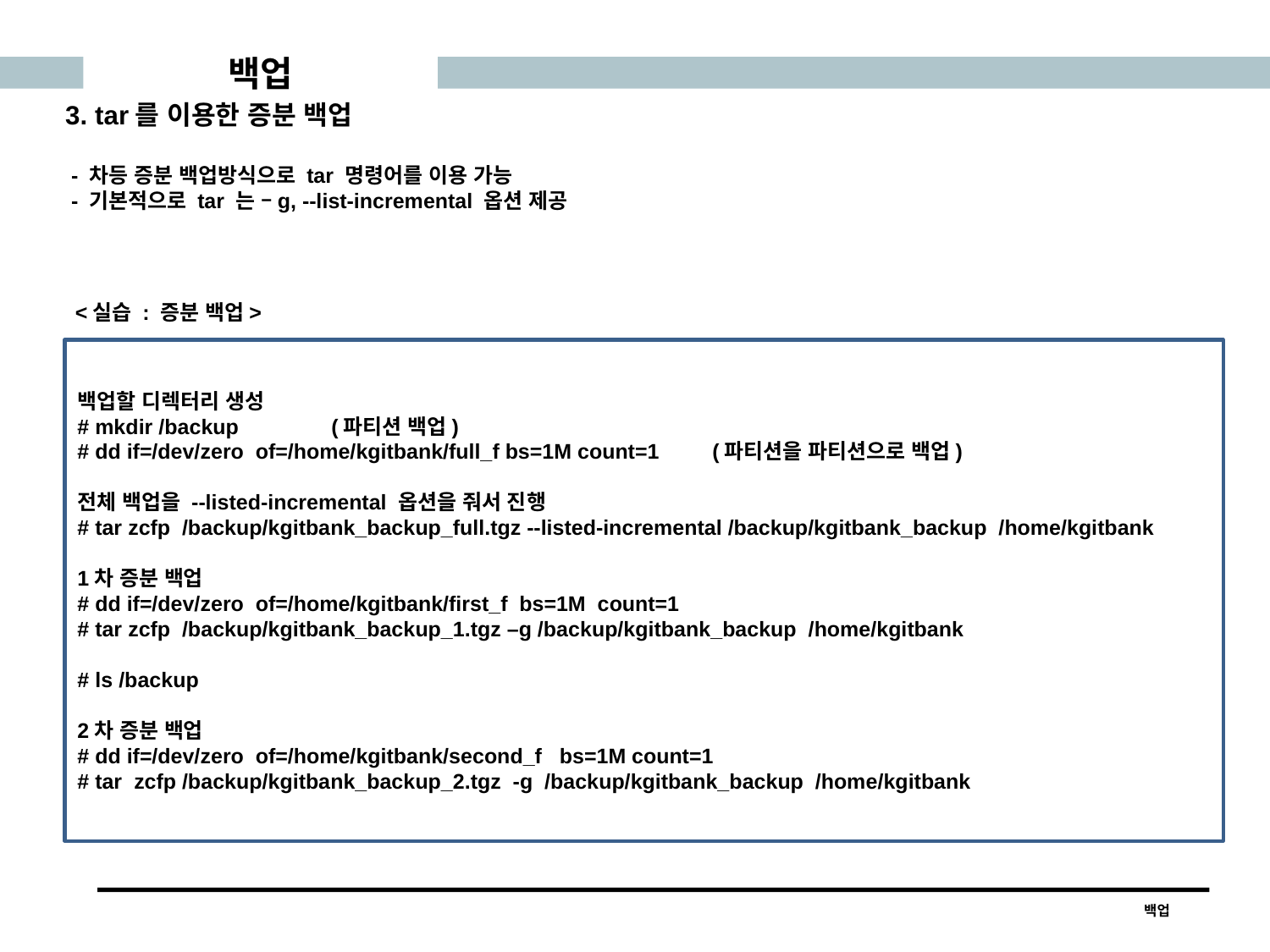

백업

3. tar를 이용한 증분 백업

 - 차등 증분 백업방식으로 tar 명령어를 이용 가능
 - 기본적으로 tar 는 –g, --list-incremental 옵션 제공
<실습 : 증분 백업>
백업할 디렉터리 생성
# mkdir /backup	(파티션 백업)
# dd if=/dev/zero  of=/home/kgitbank/full_f bs=1M count=1	(파티션을 파티션으로 백업)

전체 백업을 --listed-incremental 옵션을 줘서 진행
# tar zcfp  /backup/kgitbank_backup_full.tgz --listed-incremental /backup/kgitbank_backup  /home/kgitbank

1차 증분 백업
# dd if=/dev/zero  of=/home/kgitbank/first_f  bs=1M  count=1
# tar zcfp  /backup/kgitbank_backup_1.tgz –g /backup/kgitbank_backup  /home/kgitbank

# ls /backup

2차 증분 백업
# dd if=/dev/zero  of=/home/kgitbank/second_f   bs=1M count=1
# tar  zcfp /backup/kgitbank_backup_2.tgz  -g  /backup/kgitbank_backup  /home/kgitbank

백업